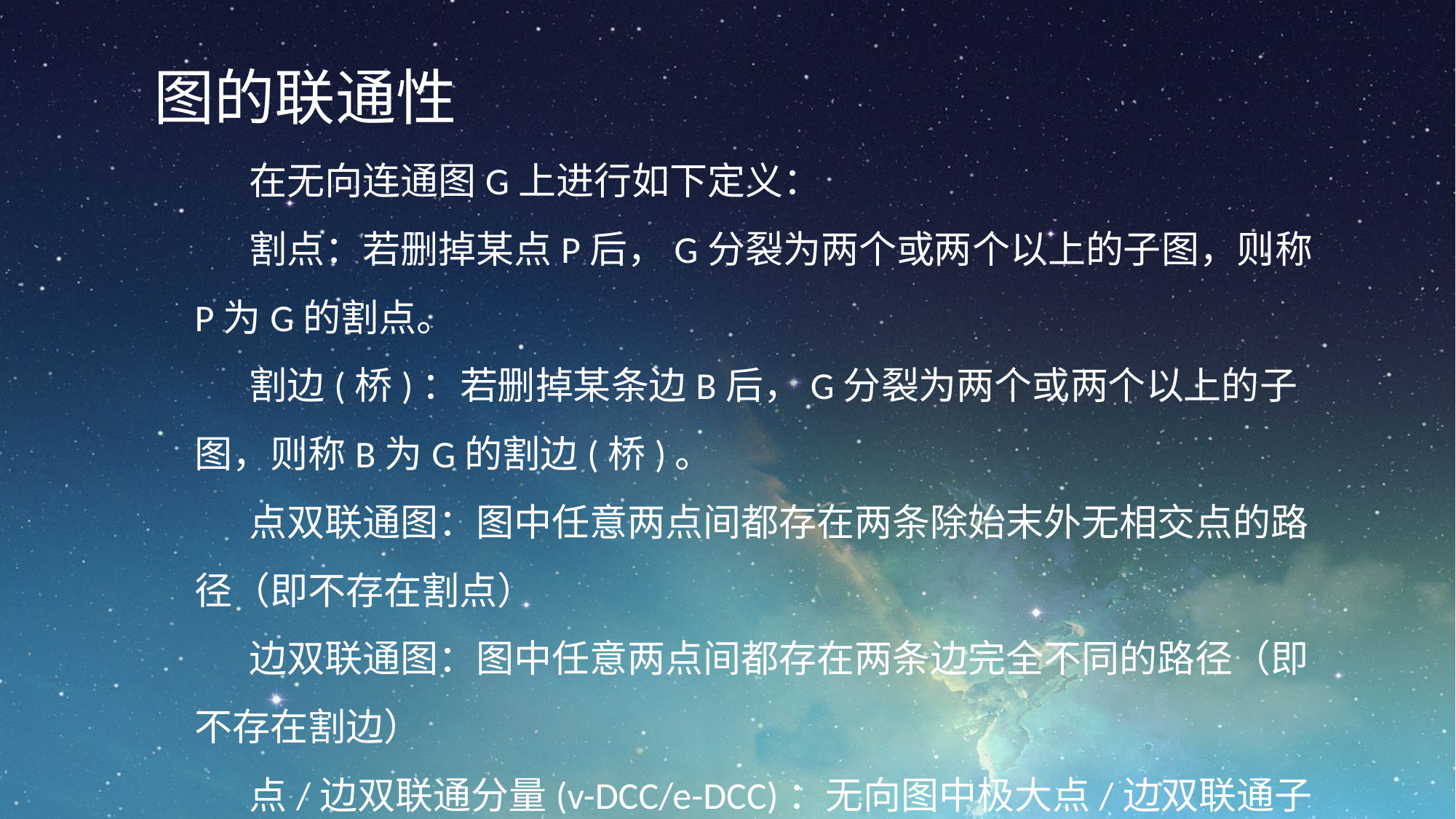

图的联通性
在无向连通图G上进行如下定义：
割点：若删掉某点P后，G分裂为两个或两个以上的子图，则称P为G的割点。
割边(桥)：若删掉某条边B后，G分裂为两个或两个以上的子图，则称B为G的割边(桥)。
点双联通图：图中任意两点间都存在两条除始末外无相交点的路径（即不存在割点）
边双联通图：图中任意两点间都存在两条边完全不同的路径（即不存在割边）
点/边双联通分量(v-DCC/e-DCC)：无向图中极大点/边双联通子图。